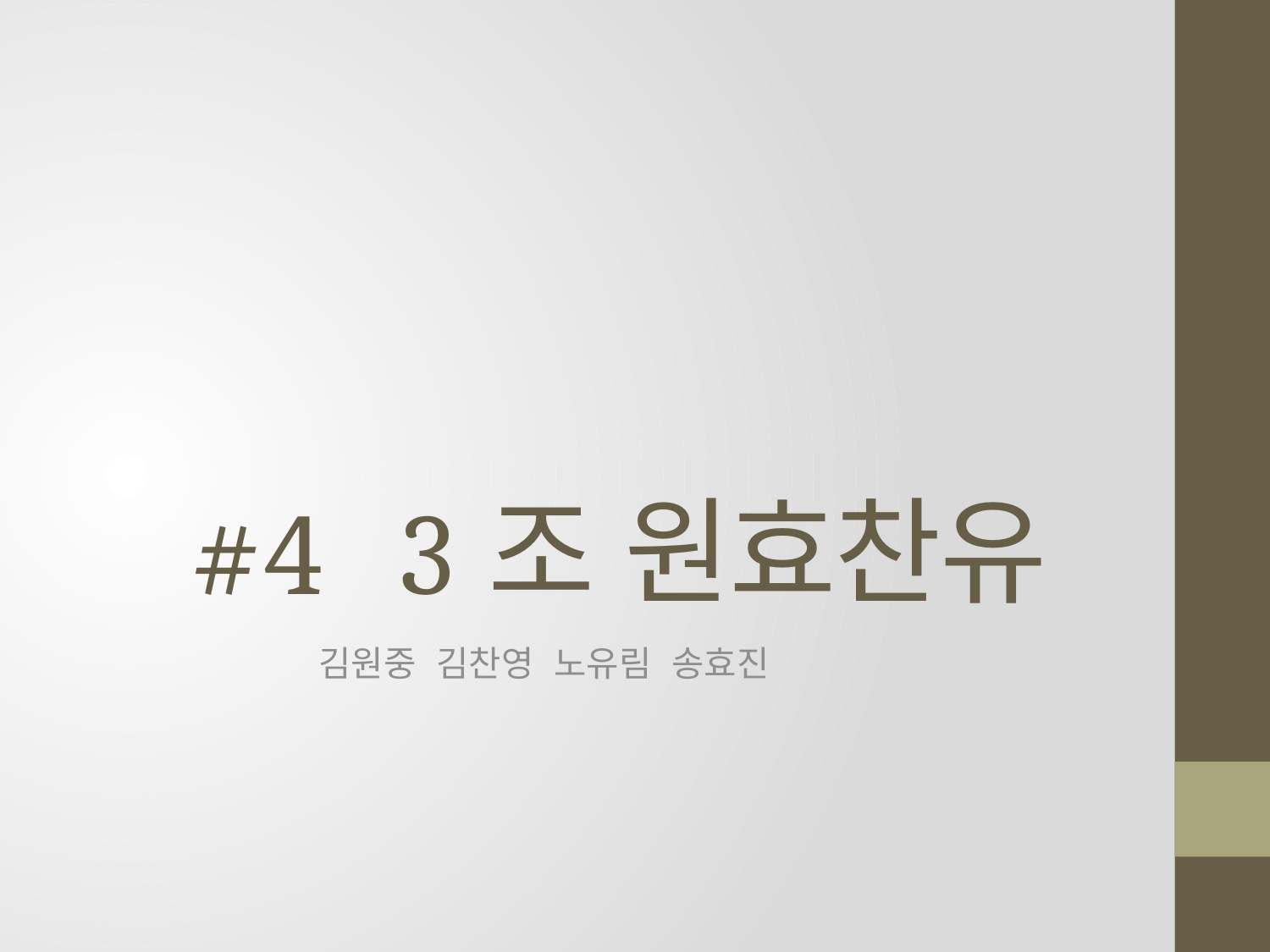

# #4   3조 원효찬유
김원중  김찬영  노유림  송효진